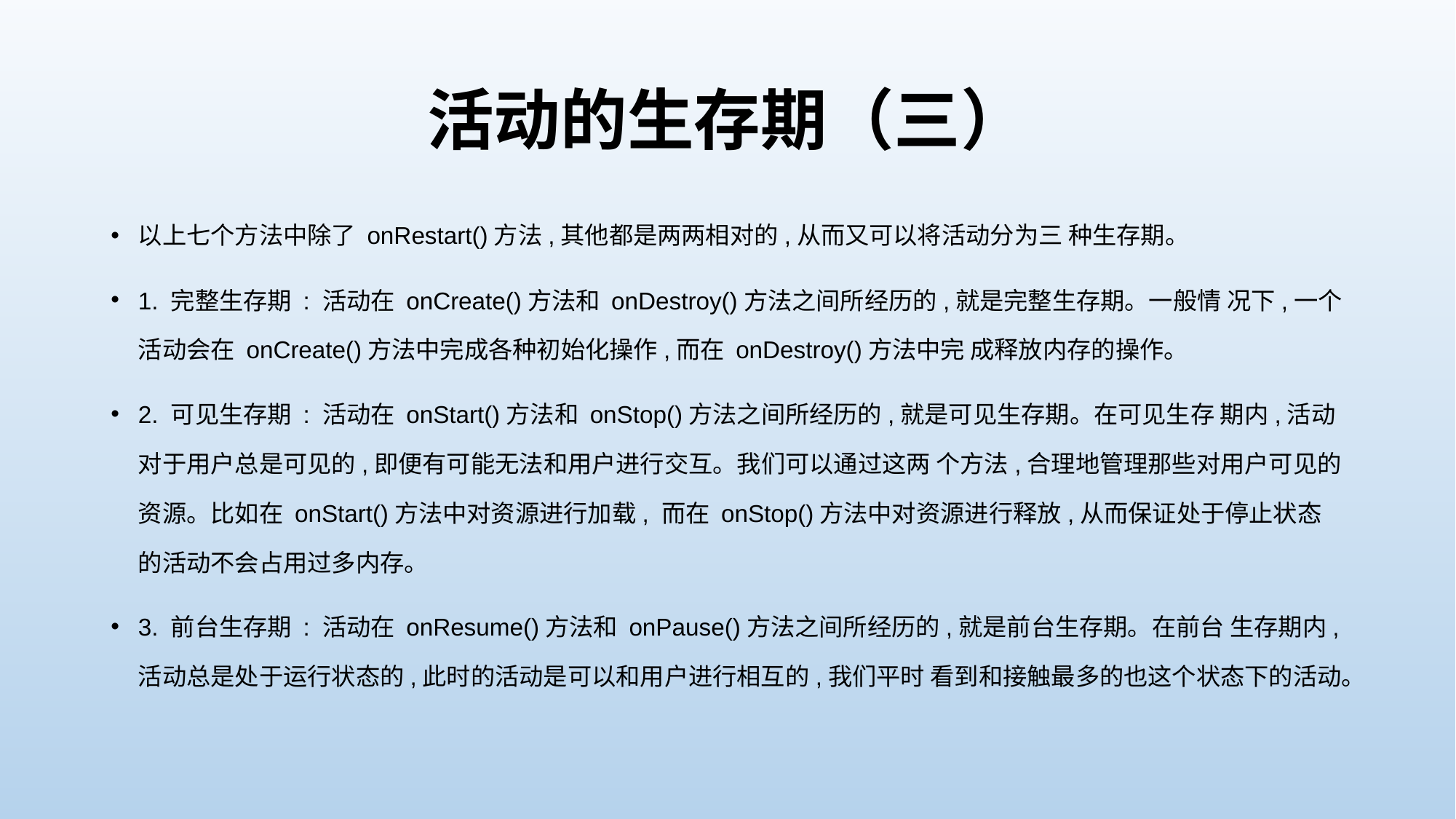

# 活动的生存期（三）
以上七个方法中除了 onRestart()方法,其他都是两两相对的,从而又可以将活动分为三 种生存期。
1. 完整生存期 : 活动在 onCreate()方法和 onDestroy()方法之间所经历的,就是完整生存期。一般情 况下,一个活动会在 onCreate()方法中完成各种初始化操作,而在 onDestroy()方法中完 成释放内存的操作。
2. 可见生存期 : 活动在 onStart()方法和 onStop()方法之间所经历的,就是可见生存期。在可见生存 期内,活动对于用户总是可见的,即便有可能无法和用户进行交互。我们可以通过这两 个方法,合理地管理那些对用户可见的资源。比如在 onStart()方法中对资源进行加载, 而在 onStop()方法中对资源进行释放,从而保证处于停止状态的活动不会占用过多内存。
3. 前台生存期 : 活动在 onResume()方法和 onPause()方法之间所经历的,就是前台生存期。在前台 生存期内,活动总是处于运行状态的,此时的活动是可以和用户进行相互的,我们平时 看到和接触最多的也这个状态下的活动。